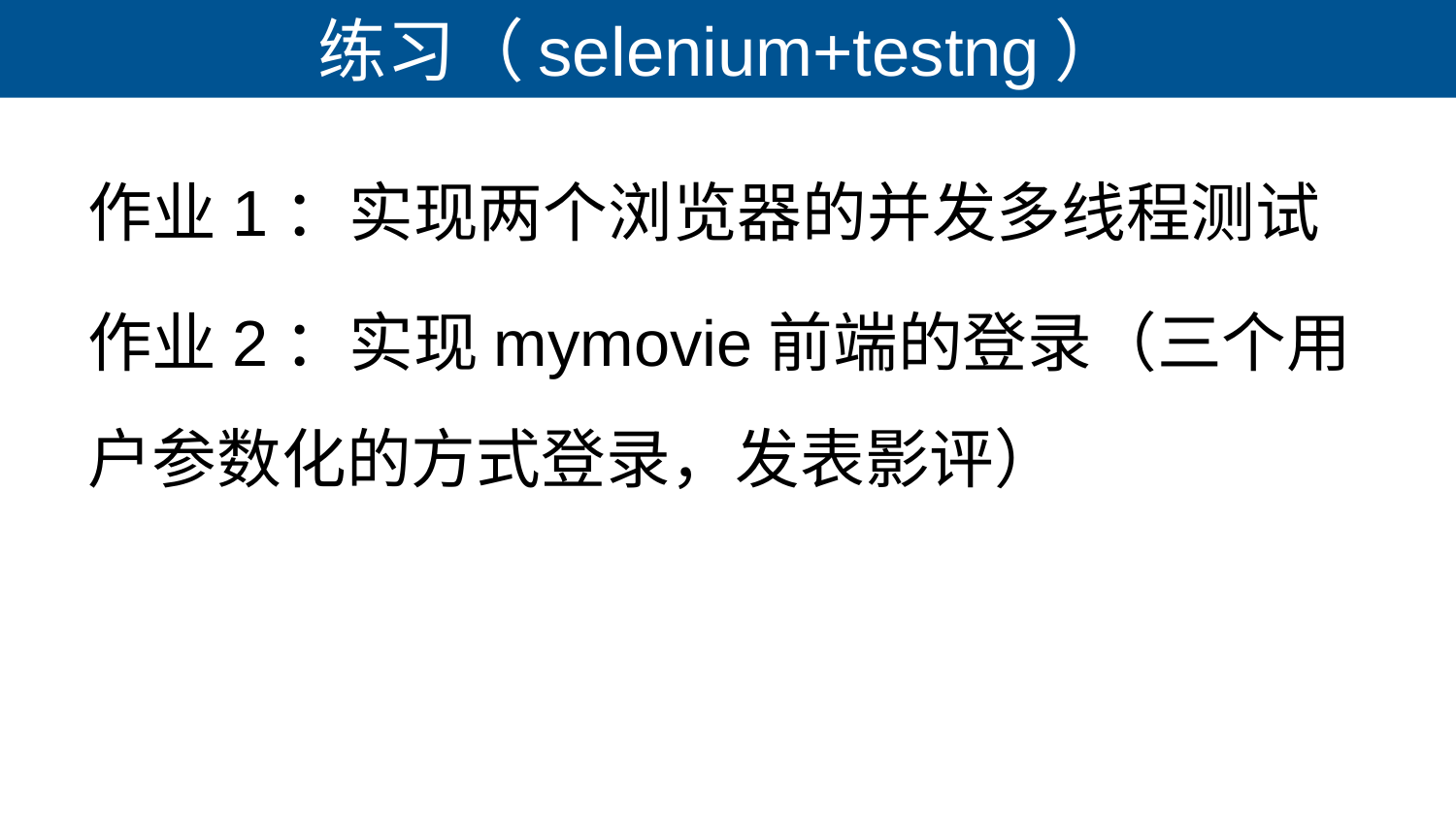

# 练习（selenium+testng）
作业1：实现两个浏览器的并发多线程测试
作业2：实现mymovie前端的登录（三个用户参数化的方式登录，发表影评）